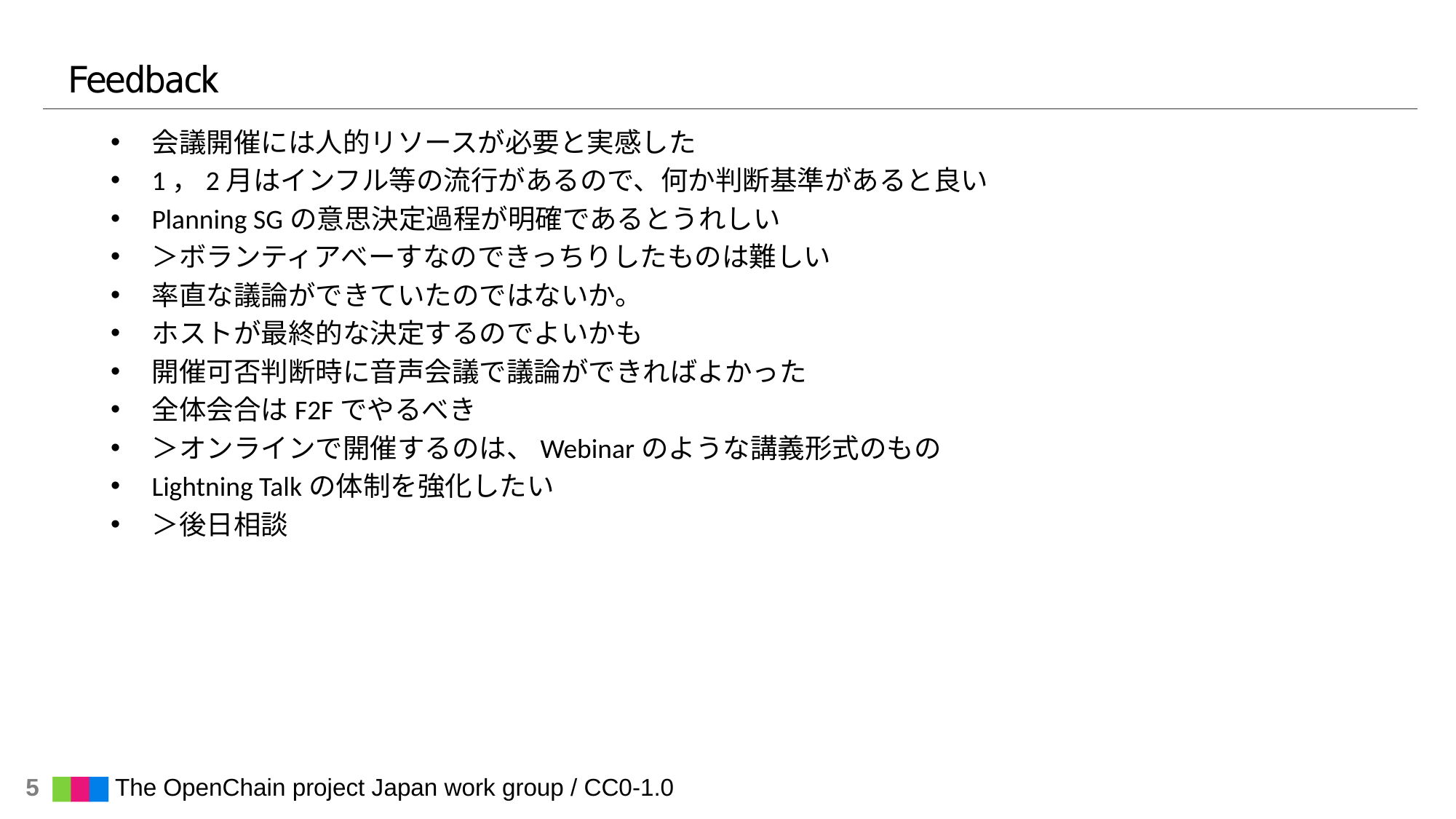

# Feedback
会議開催には人的リソースが必要と実感した
1，2月はインフル等の流行があるので、何か判断基準があると良い
Planning SGの意思決定過程が明確であるとうれしい
＞ボランティアべーすなのできっちりしたものは難しい
率直な議論ができていたのではないか。
ホストが最終的な決定するのでよいかも
開催可否判断時に音声会議で議論ができればよかった
全体会合はF2Fでやるべき
＞オンラインで開催するのは、Webinarのような講義形式のもの
Lightning Talkの体制を強化したい
＞後日相談